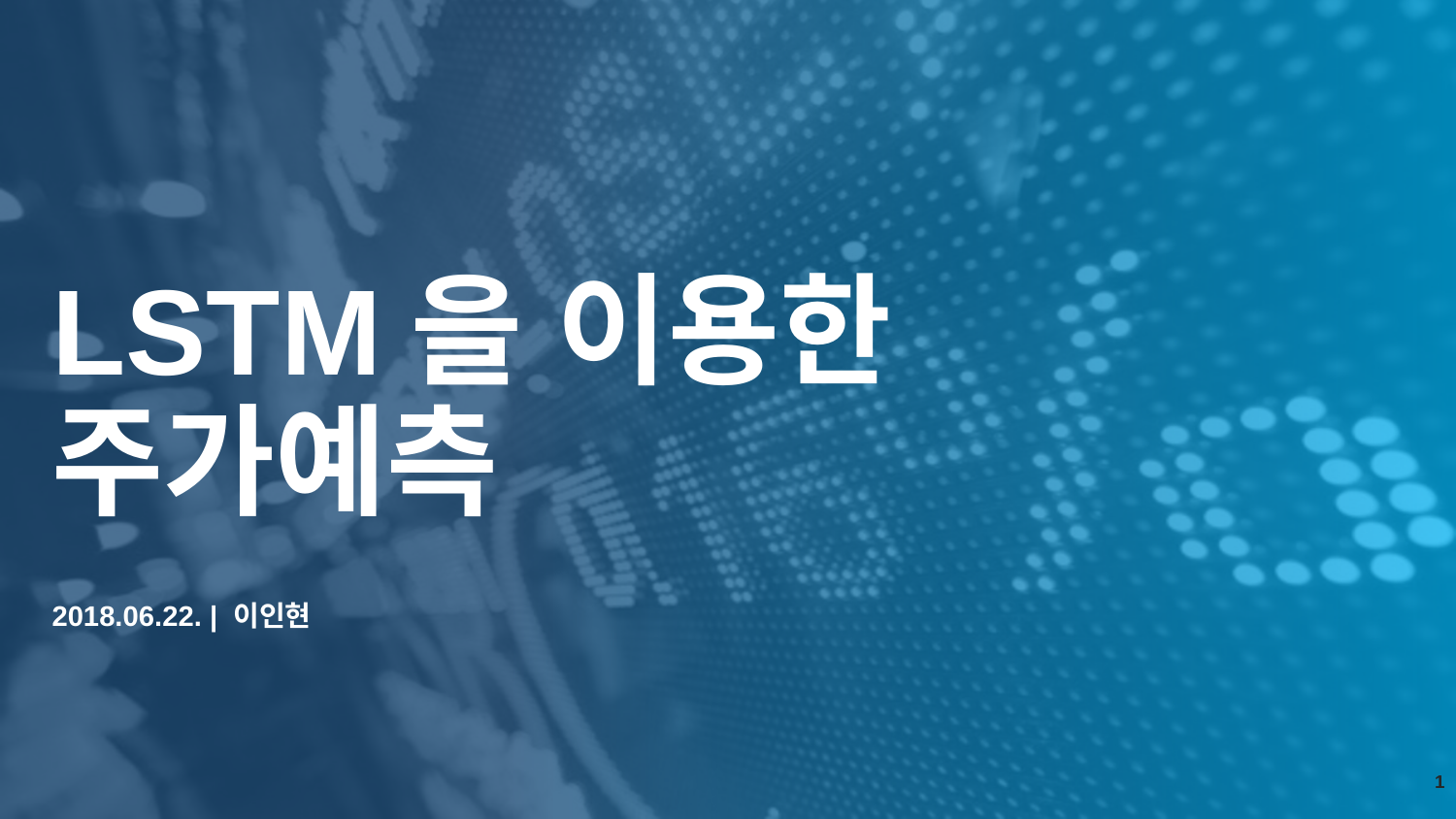

# LSTM을 이용한 주가예측
2018.06.22. | 이인현
1